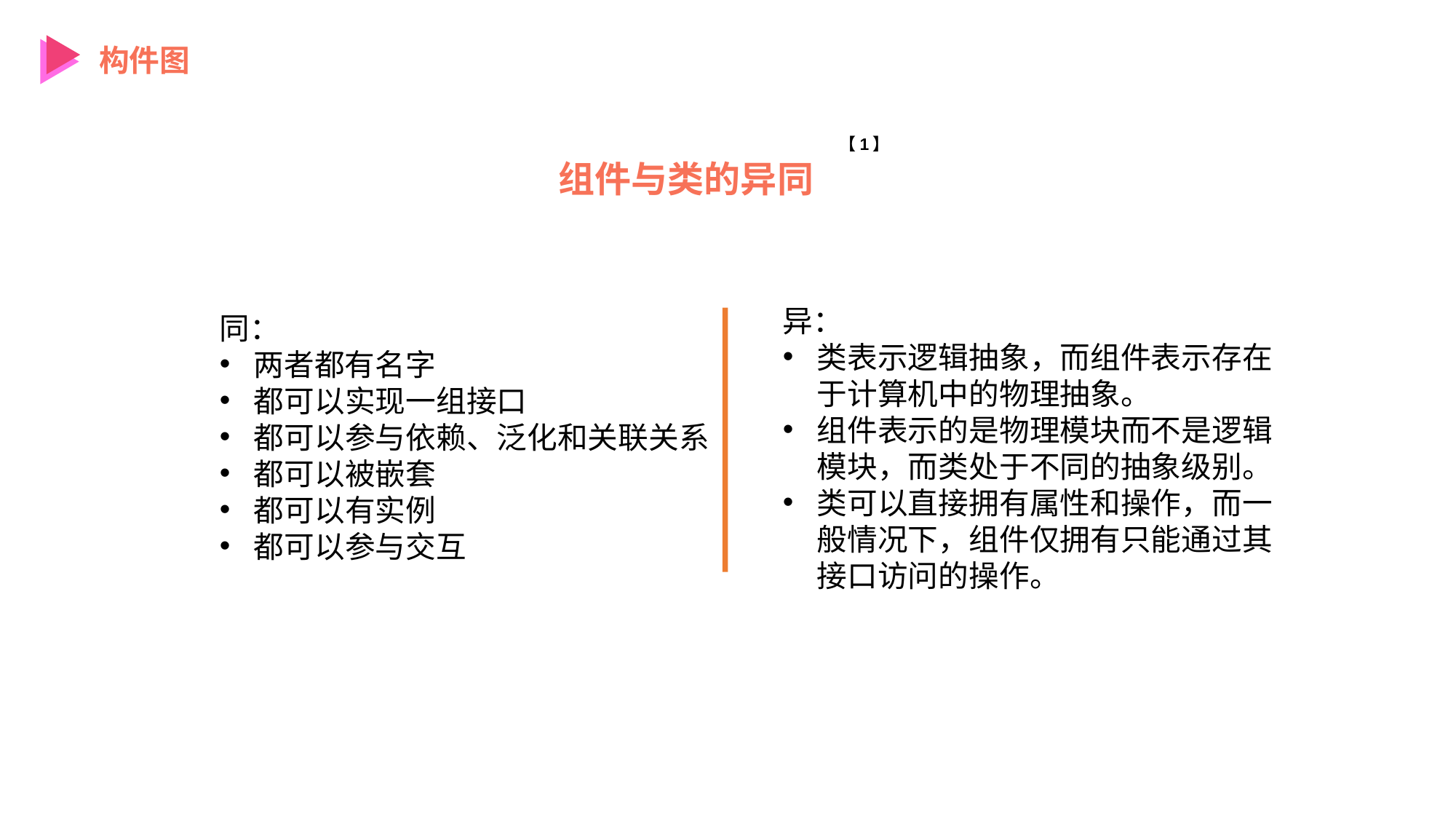

构件图
【1】
组件与类的异同
异：
类表示逻辑抽象，而组件表示存在于计算机中的物理抽象。
组件表示的是物理模块而不是逻辑模块，而类处于不同的抽象级别。
类可以直接拥有属性和操作，而一般情况下，组件仅拥有只能通过其接口访问的操作。
同：
两者都有名字
都可以实现一组接口
都可以参与依赖、泛化和关联关系
都可以被嵌套
都可以有实例
都可以参与交互